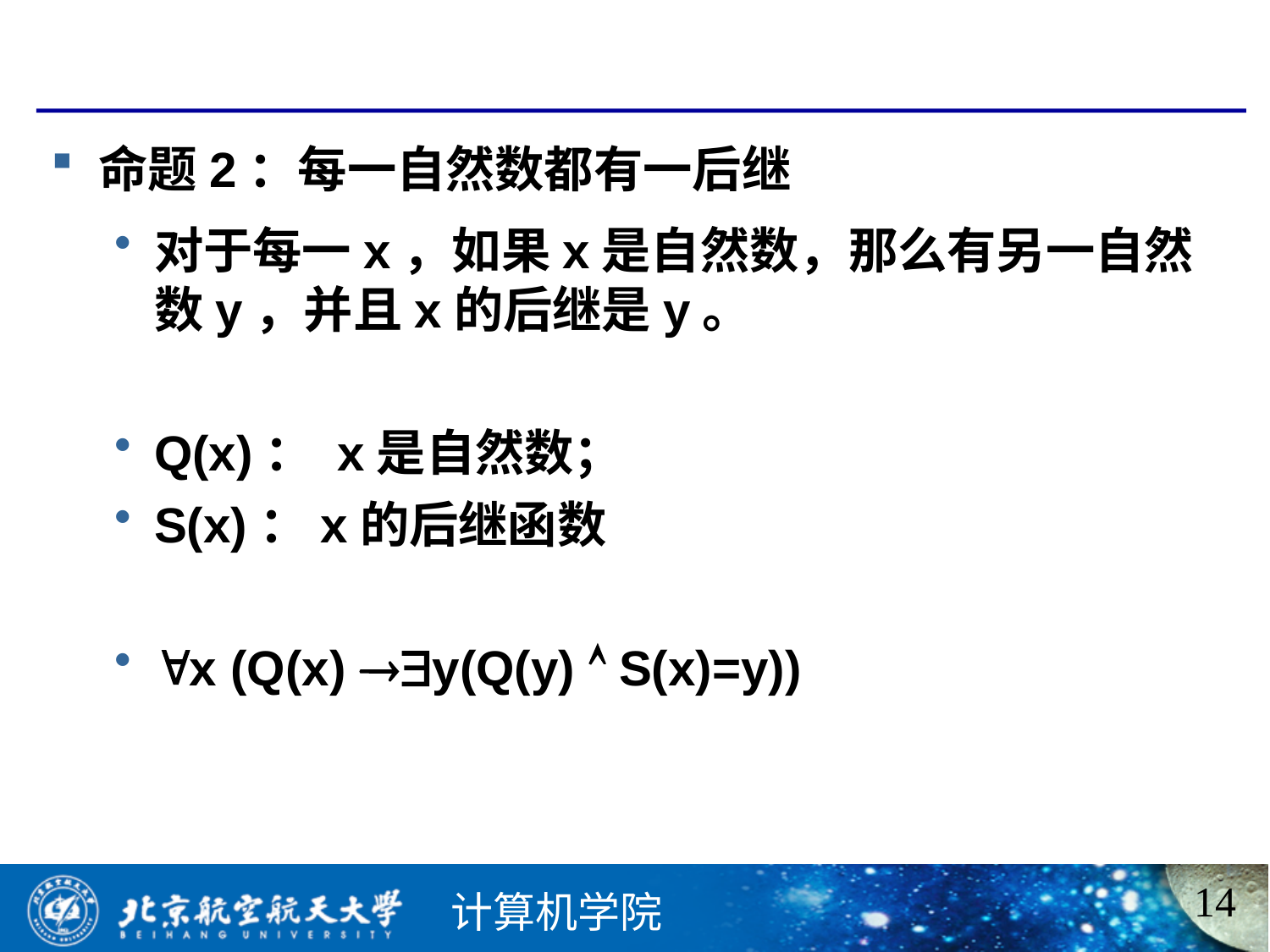

命题2：每一自然数都有一后继
对于每一x，如果x是自然数，那么有另一自然数y，并且x的后继是y。

Q(x)： x是自然数；
S(x)：x的后继函数

∀x (Q(x) →∃y(Q(y) ∧ S(x)=y))